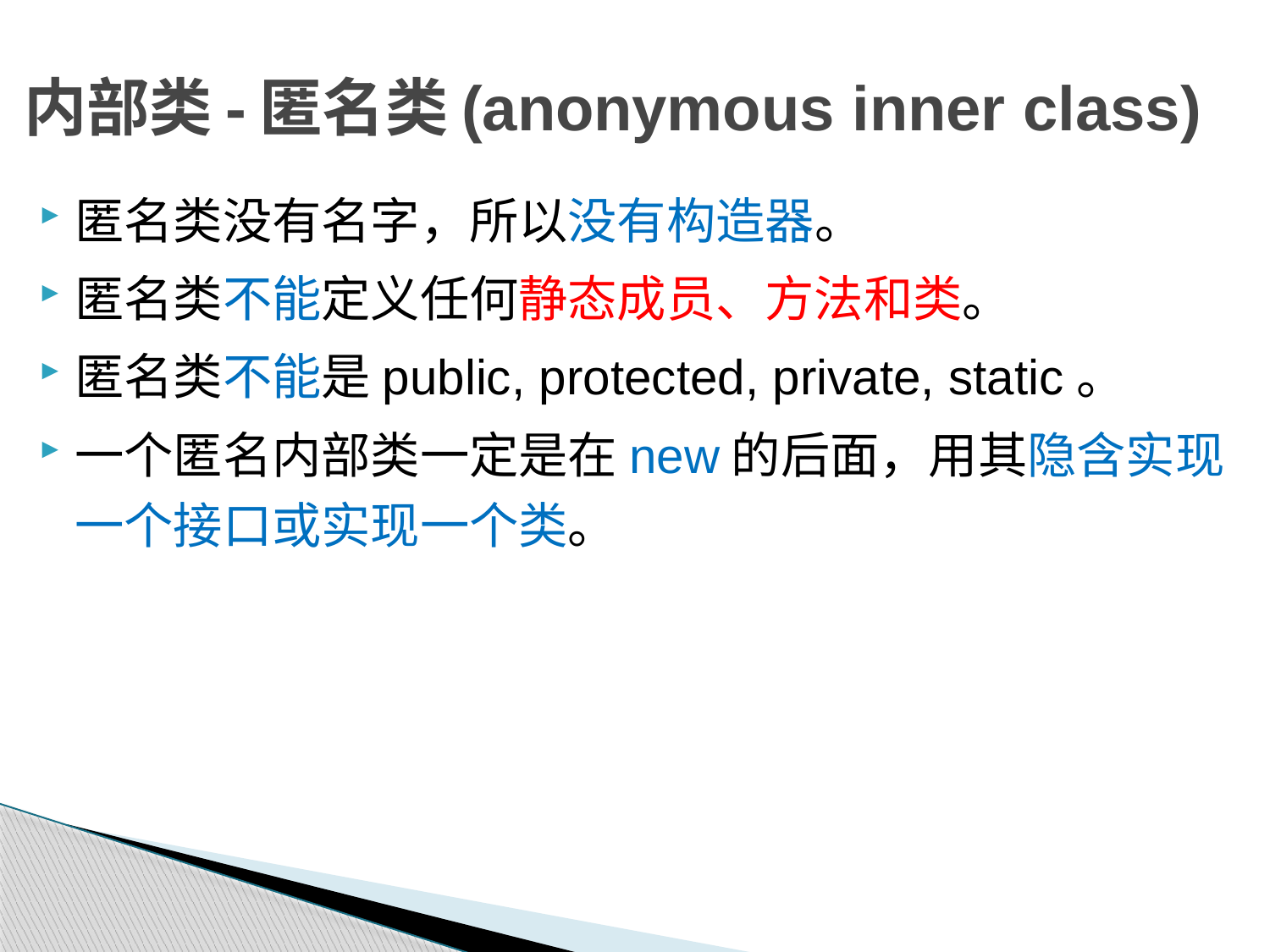

# 内部类-匿名类(anonymous inner class)
匿名类没有名字，所以没有构造器。
匿名类不能定义任何静态成员、方法和类。
匿名类不能是public, protected, private, static。
一个匿名内部类一定是在new的后面，用其隐含实现一个接口或实现一个类。